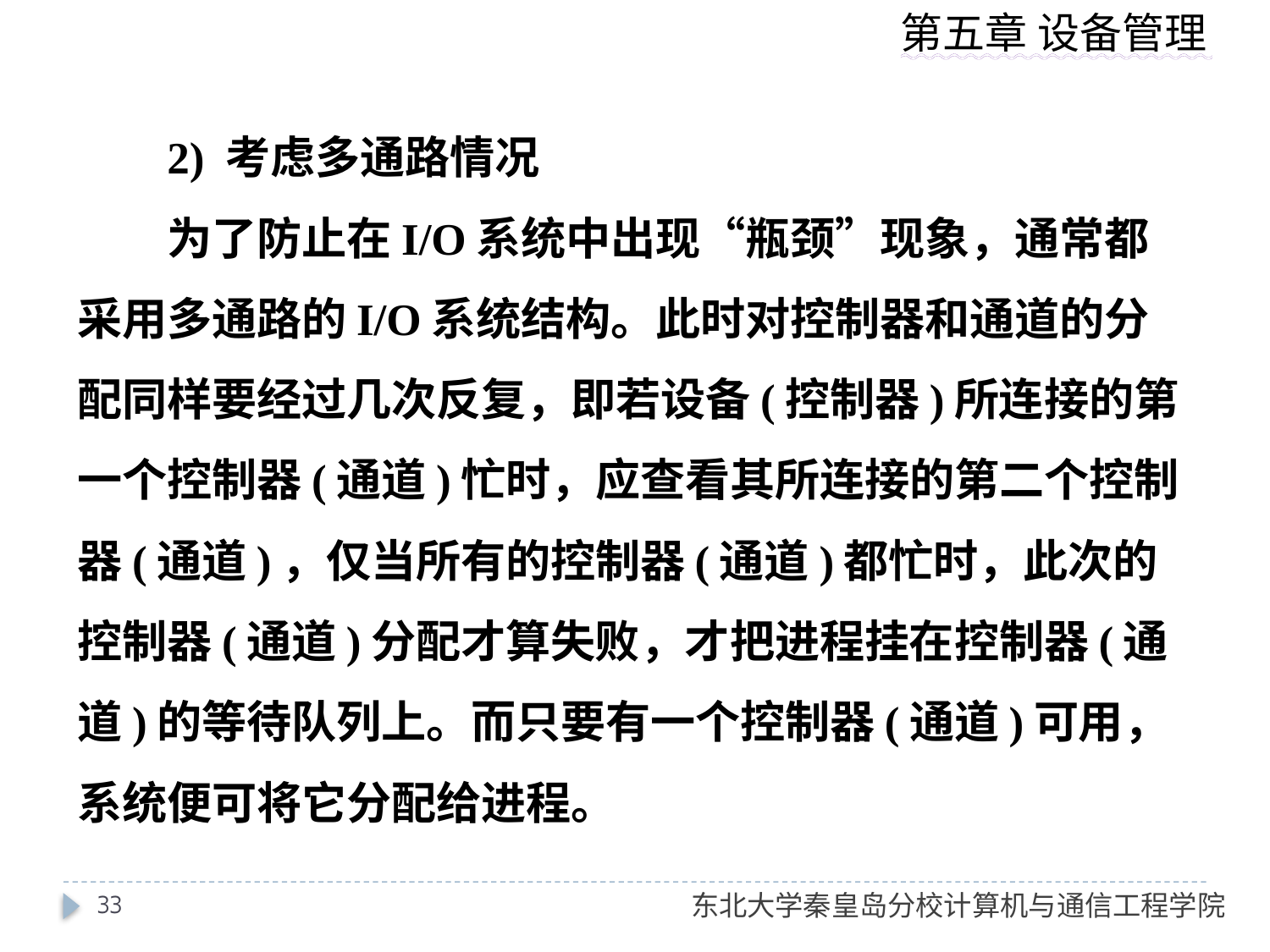

2) 考虑多通路情况
　　为了防止在I/O系统中出现“瓶颈”现象，通常都采用多通路的I/O系统结构。此时对控制器和通道的分配同样要经过几次反复，即若设备(控制器)所连接的第一个控制器(通道)忙时，应查看其所连接的第二个控制器(通道)，仅当所有的控制器(通道)都忙时，此次的控制器(通道)分配才算失败，才把进程挂在控制器(通道)的等待队列上。而只要有一个控制器(通道)可用，系统便可将它分配给进程。

33